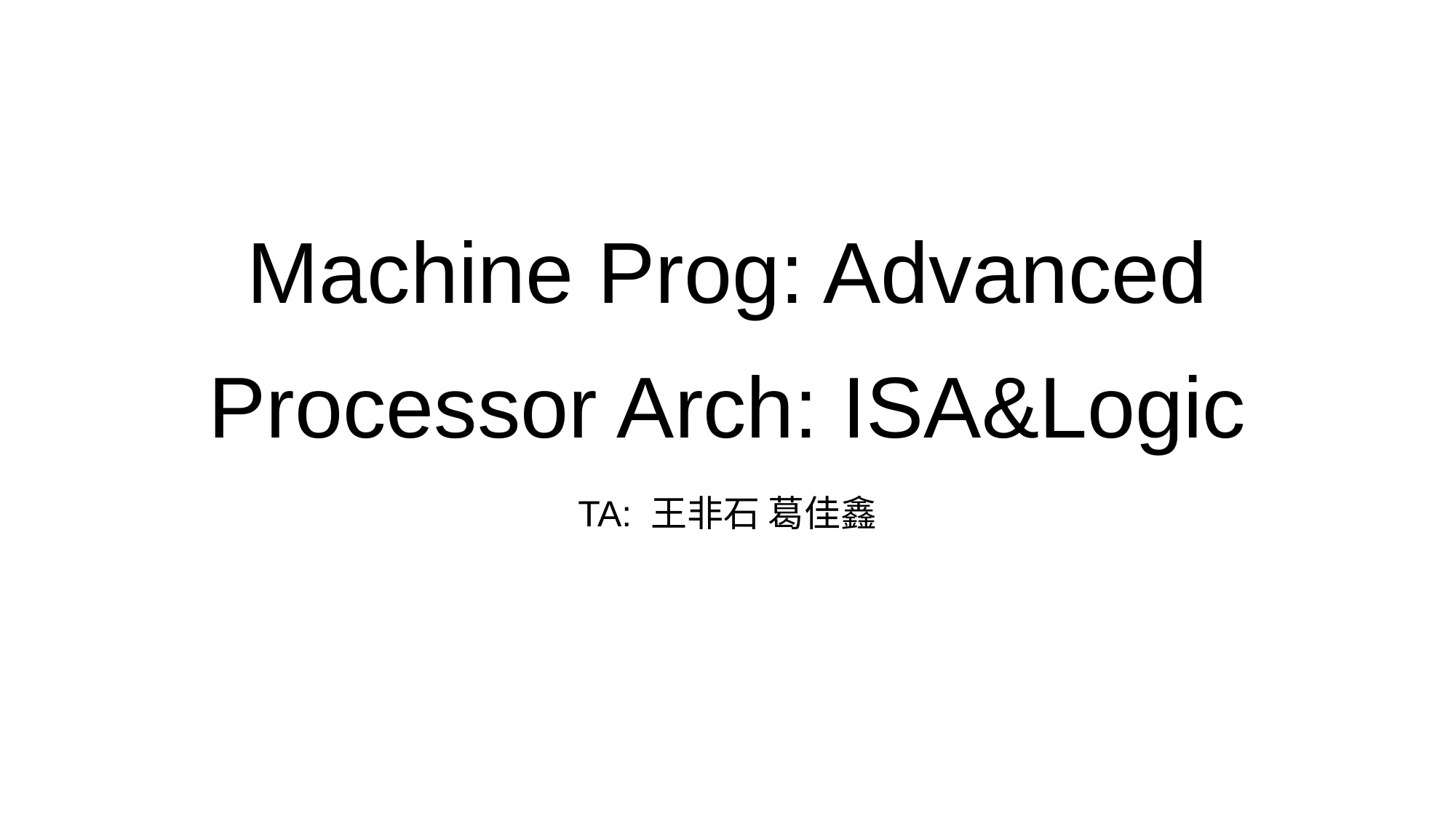

# Machine Prog: Advanced
Processor Arch: ISA&Logic
TA: 王非石 葛佳鑫